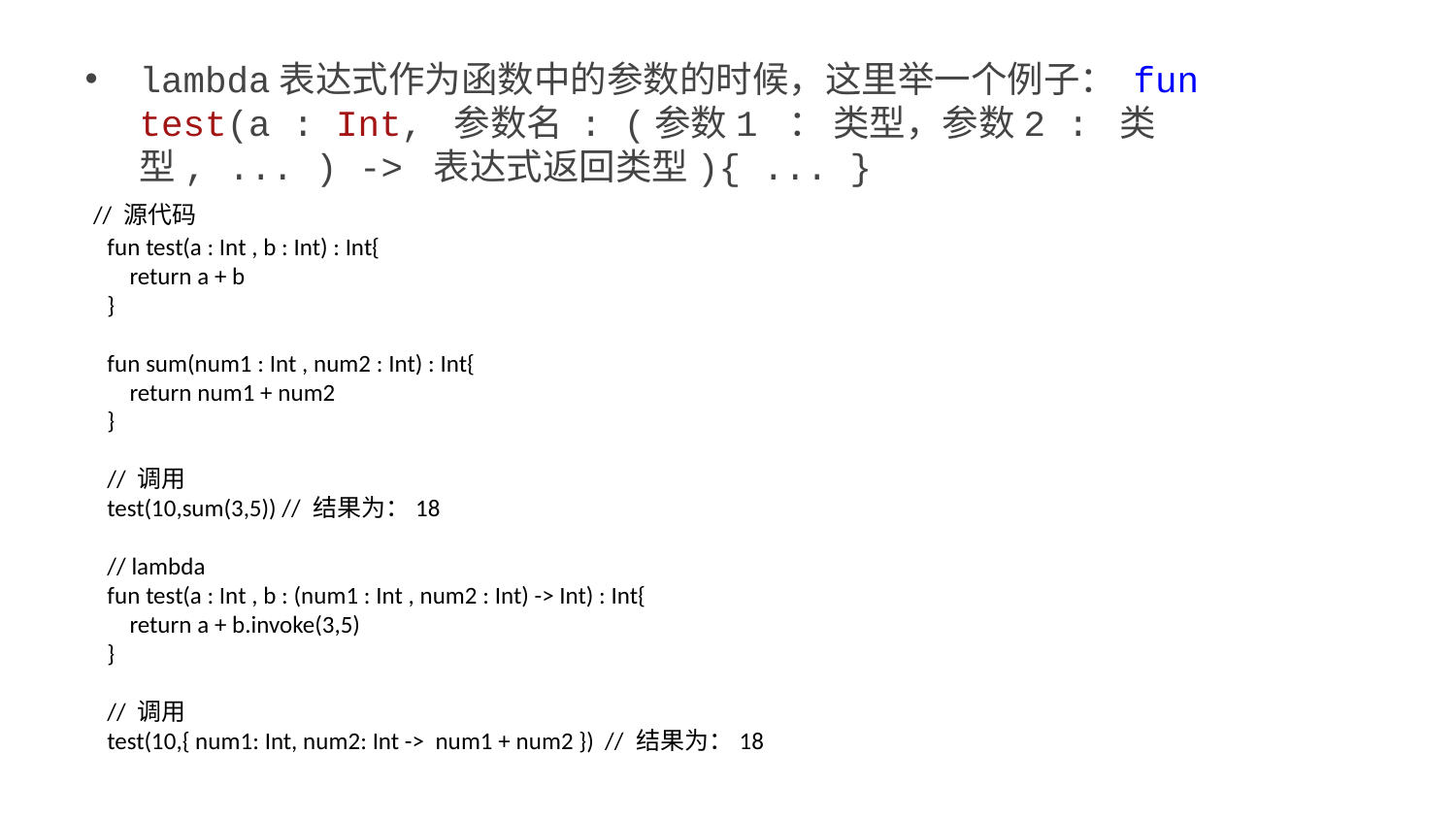

lambda表达式作为函数中的参数的时候，这里举一个例子： fun test(a : Int, 参数名 : (参数1 ： 类型，参数2 : 类型, ... ) -> 表达式返回类型){ ... }
 // 源代码
    fun test(a : Int , b : Int) : Int{
        return a + b
    }

    fun sum(num1 : Int , num2 : Int) : Int{
        return num1 + num2
    }

    // 调用
    test(10,sum(3,5)) // 结果为：18

    // lambda
    fun test(a : Int , b : (num1 : Int , num2 : Int) -> Int) : Int{
        return a + b.invoke(3,5)
    }

    // 调用
    test(10,{ num1: Int, num2: Int ->  num1 + num2 })  // 结果为：18
#